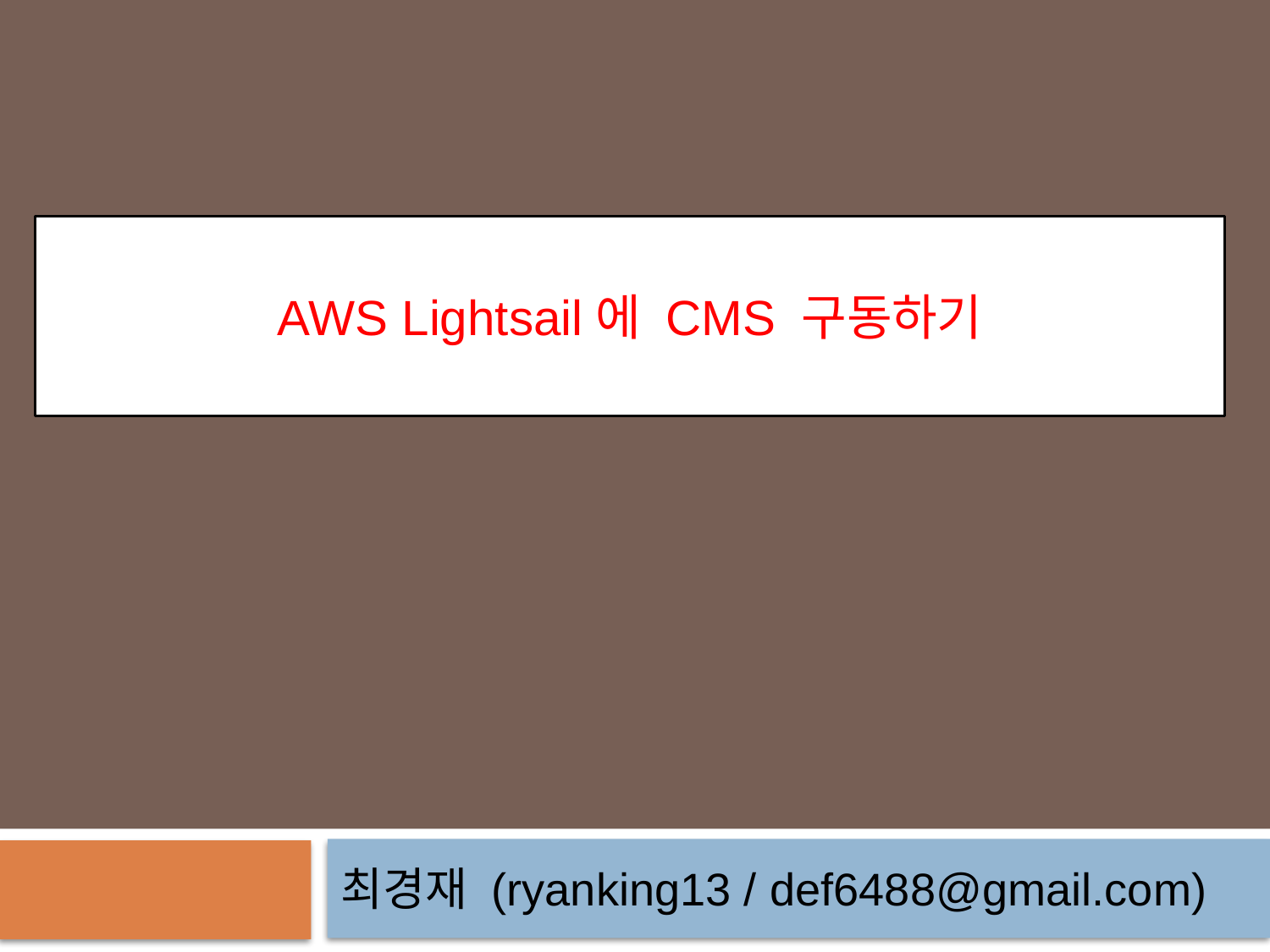

AWS Lightsail에 CMS 구동하기
최경재 (ryanking13 / def6488@gmail.com)